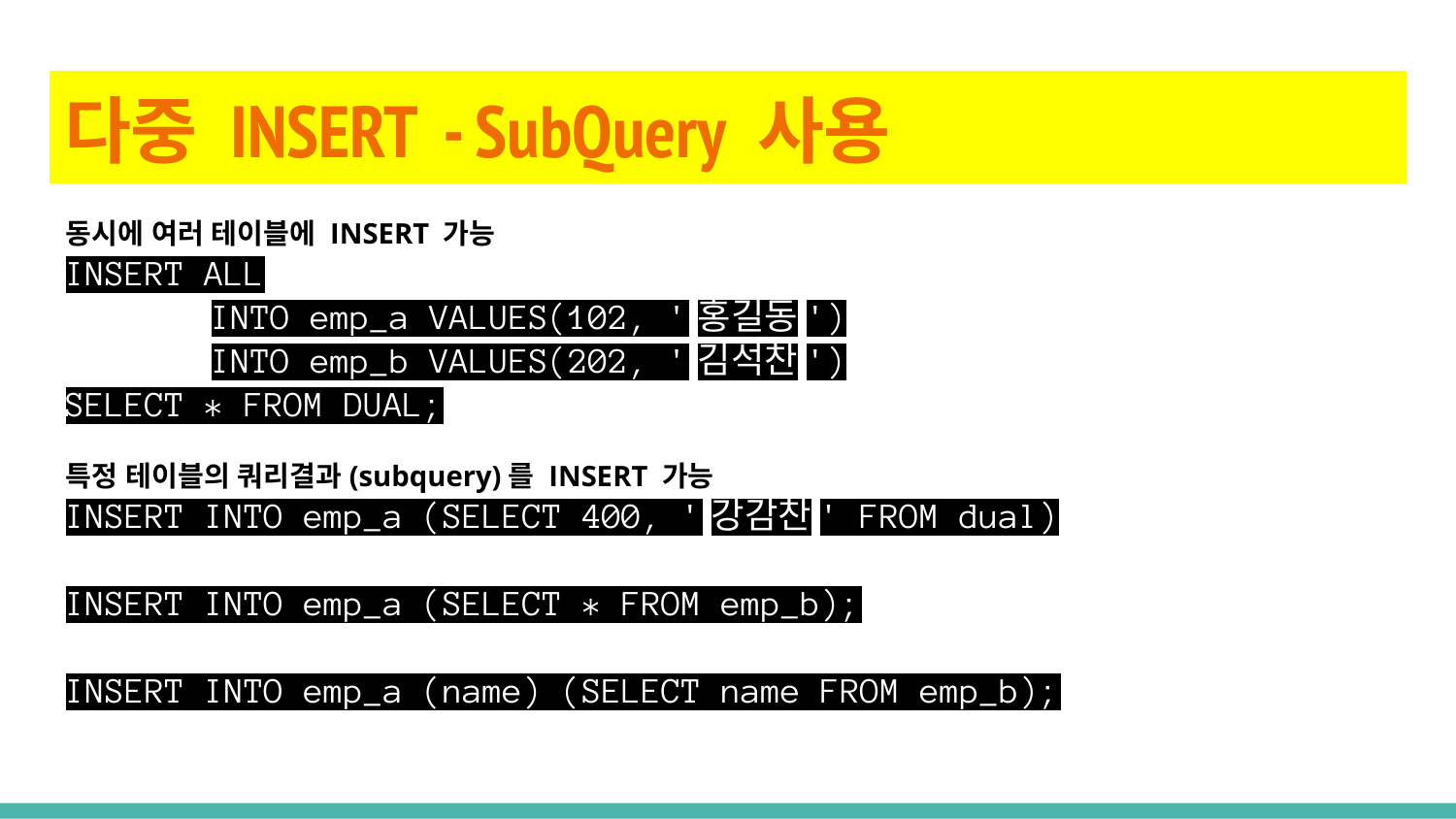

# 다중 INSERT  - SubQuery 사용
동시에 여러 테이블에 INSERT 가능
INSERT ALL
	INTO emp_a VALUES(102, '홍길동')
	INTO emp_b VALUES(202, '김석찬')
SELECT * FROM DUAL;

특정 테이블의 쿼리결과(subquery)를 INSERT 가능
INSERT INTO emp_a (SELECT 400, '강감찬' FROM dual)

INSERT INTO emp_a (SELECT * FROM emp_b);

INSERT INTO emp_a (name) (SELECT name FROM emp_b);